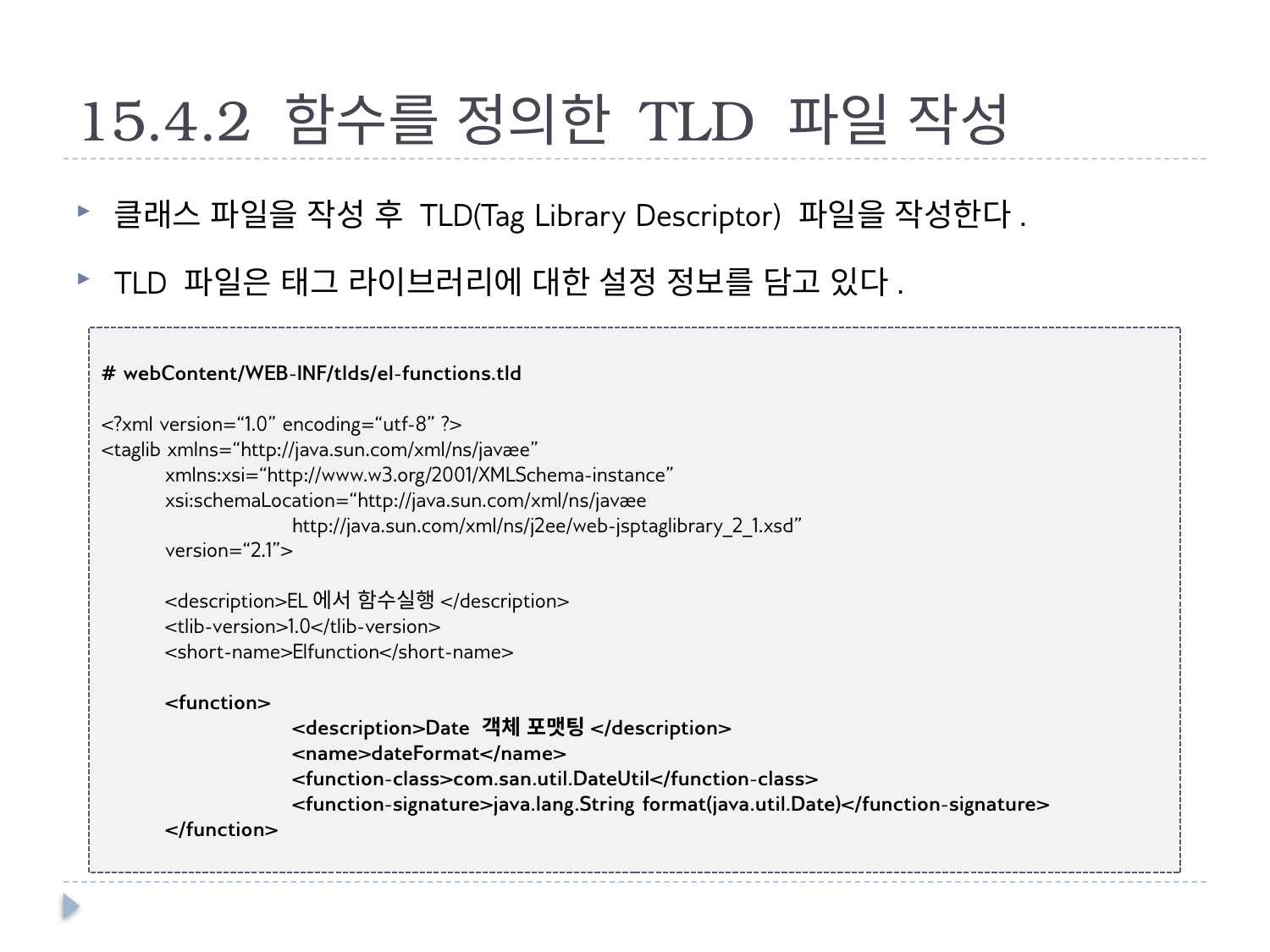

# 15.4.2 함수를 정의한 TLD 파일 작성
클래스 파일을 작성 후 TLD(Tag Library Descriptor) 파일을 작성한다.
TLD 파일은 태그 라이브러리에 대한 설정 정보를 담고 있다.
# webContent/WEB-INF/tlds/el-functions.tld

<?xml version=“1.0” encoding=“utf-8” ?>
<taglib xmlns=“http://java.sun.com/xml/ns/javaee”
xmlns:xsi=“http://www.w3.org/2001/XMLSchema-instance”
xsi:schemaLocation=“http://java.sun.com/xml/ns/javaee
	http://java.sun.com/xml/ns/j2ee/web-jsptaglibrary_2_1.xsd”
version=“2.1”>

<description>EL에서 함수실행</description>
<tlib-version>1.0</tlib-version>
<short-name>Elfunction</short-name>

<function>
	<description>Date 객체 포맷팅</description>
	<name>dateFormat</name>
	<function-class>com.san.util.DateUtil</function-class>
	<function-signature>java.lang.String format(java.util.Date)</function-signature>
</function>